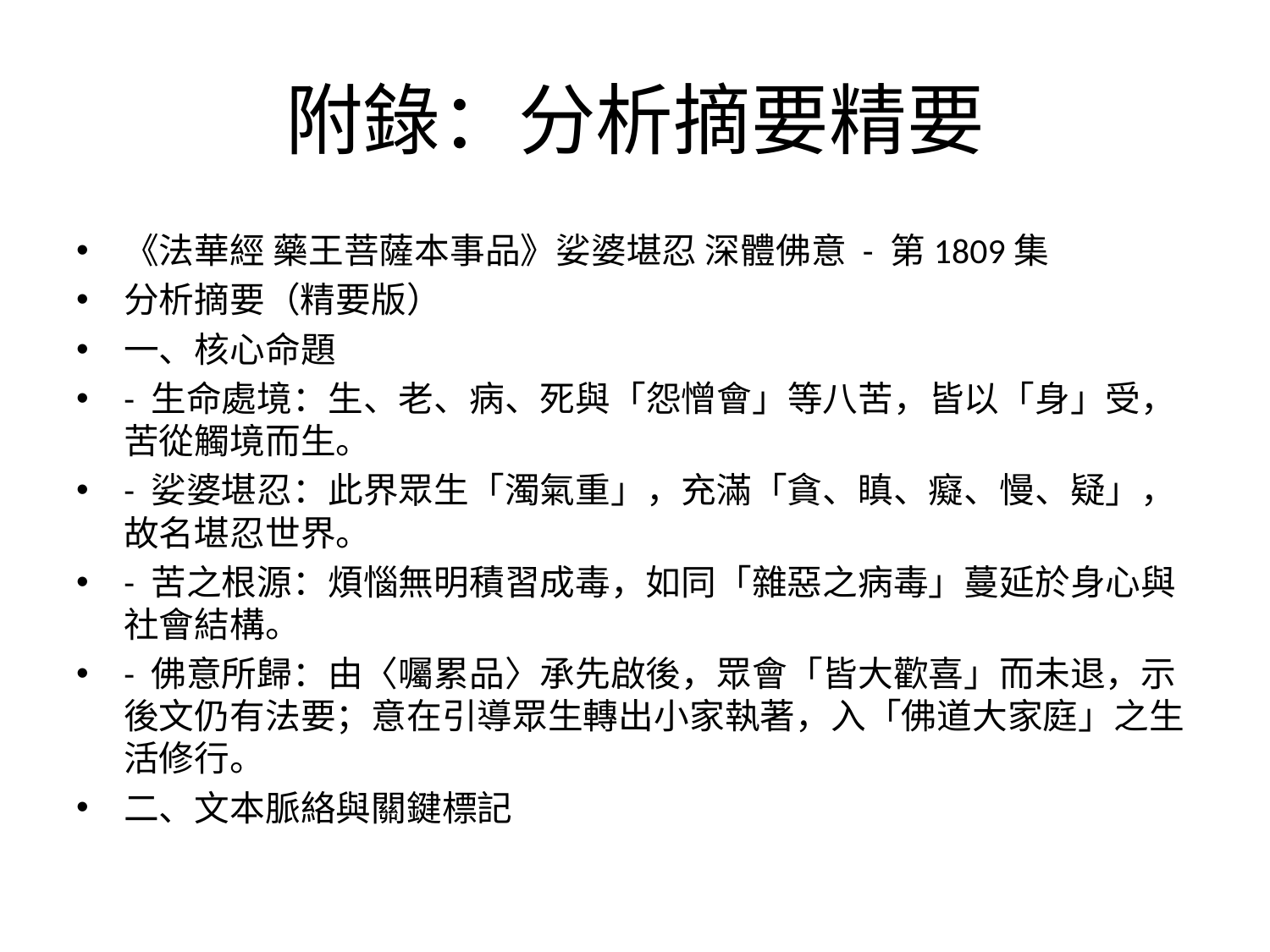

# 附錄：分析摘要精要
《法華經 藥王菩薩本事品》娑婆堪忍 深體佛意 - 第1809集
分析摘要（精要版）
一、核心命題
- 生命處境：生、老、病、死與「怨憎會」等八苦，皆以「身」受，苦從觸境而生。
- 娑婆堪忍：此界眾生「濁氣重」，充滿「貪、瞋、癡、慢、疑」，故名堪忍世界。
- 苦之根源：煩惱無明積習成毒，如同「雜惡之病毒」蔓延於身心與社會結構。
- 佛意所歸：由〈囑累品〉承先啟後，眾會「皆大歡喜」而未退，示後文仍有法要；意在引導眾生轉出小家執著，入「佛道大家庭」之生活修行。
二、文本脈絡與關鍵標記